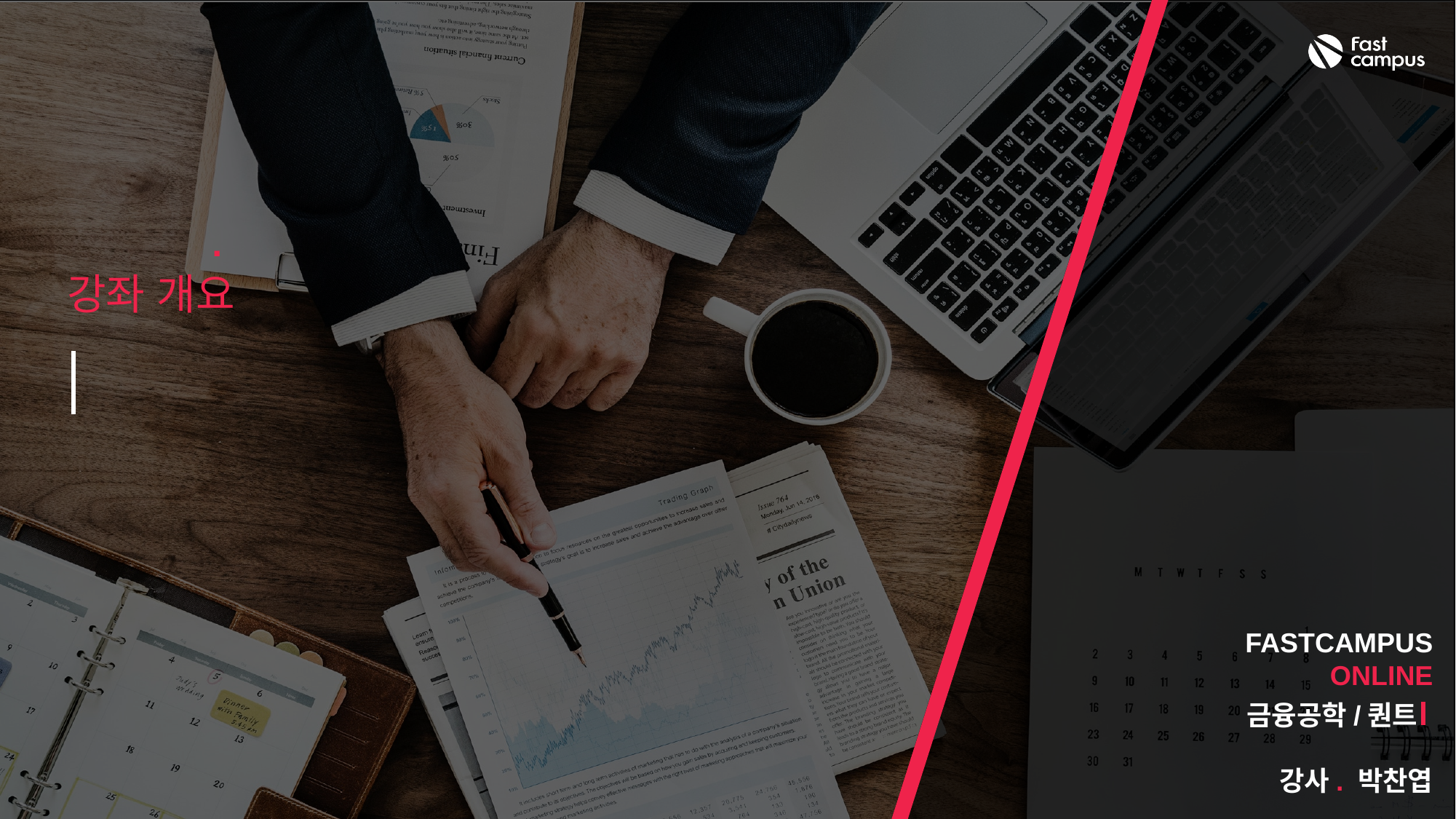

01
# 강좌 개요
R 프로그래밍 언어 소개